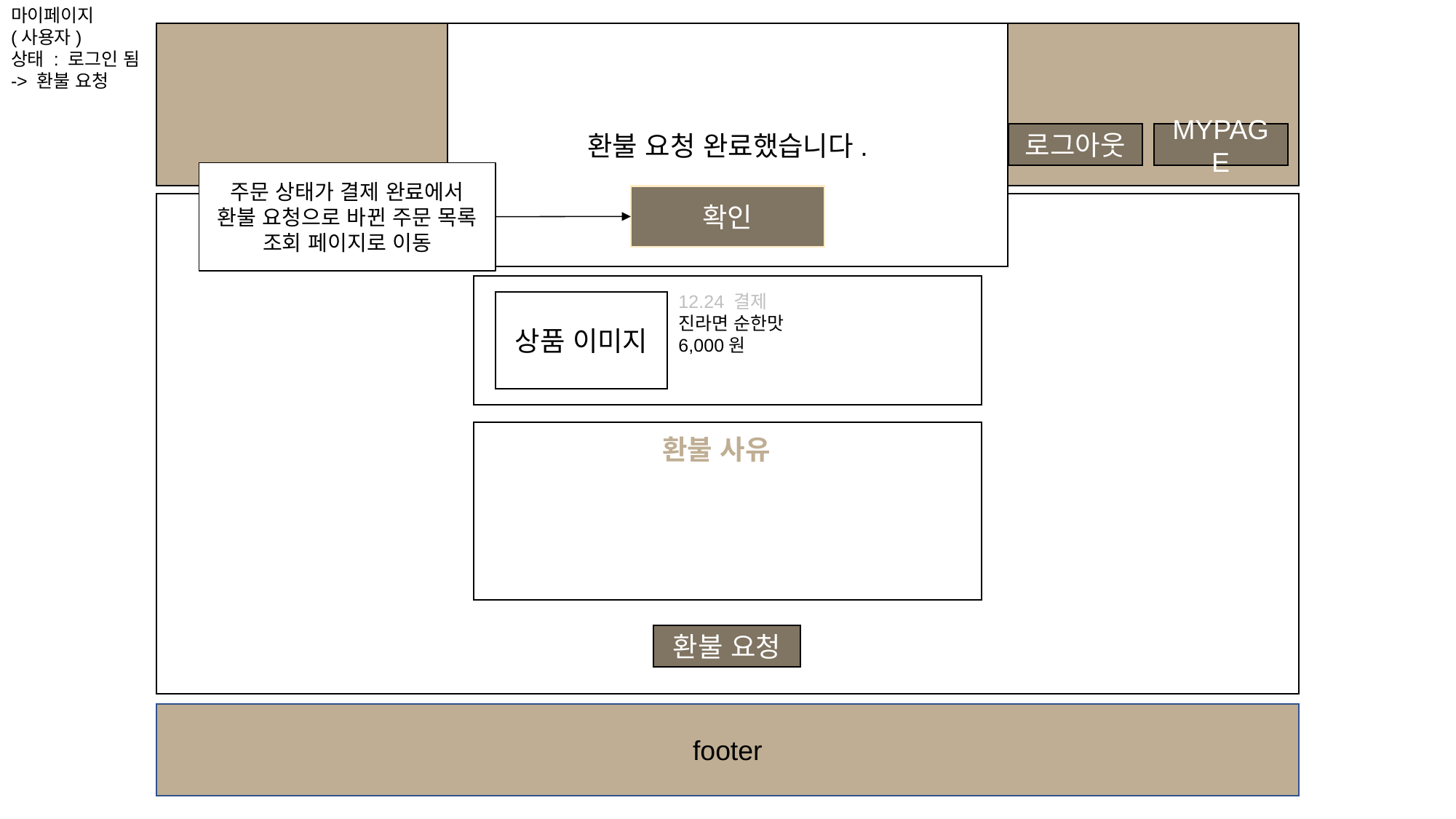

마이페이지
(사용자)
상태 : 로그인 됨
-> 환불 요청
header
로그아웃
MYPAGE
환불 요청 완료했습니다.
확인
주문 상태가 결제 완료에서 환불 요청으로 바뀐 주문 목록 조회 페이지로 이동

환불 요청

12.24 결제
진라면 순한맛
6,000원
상품 이미지

환불 사유
환불 요청
footer